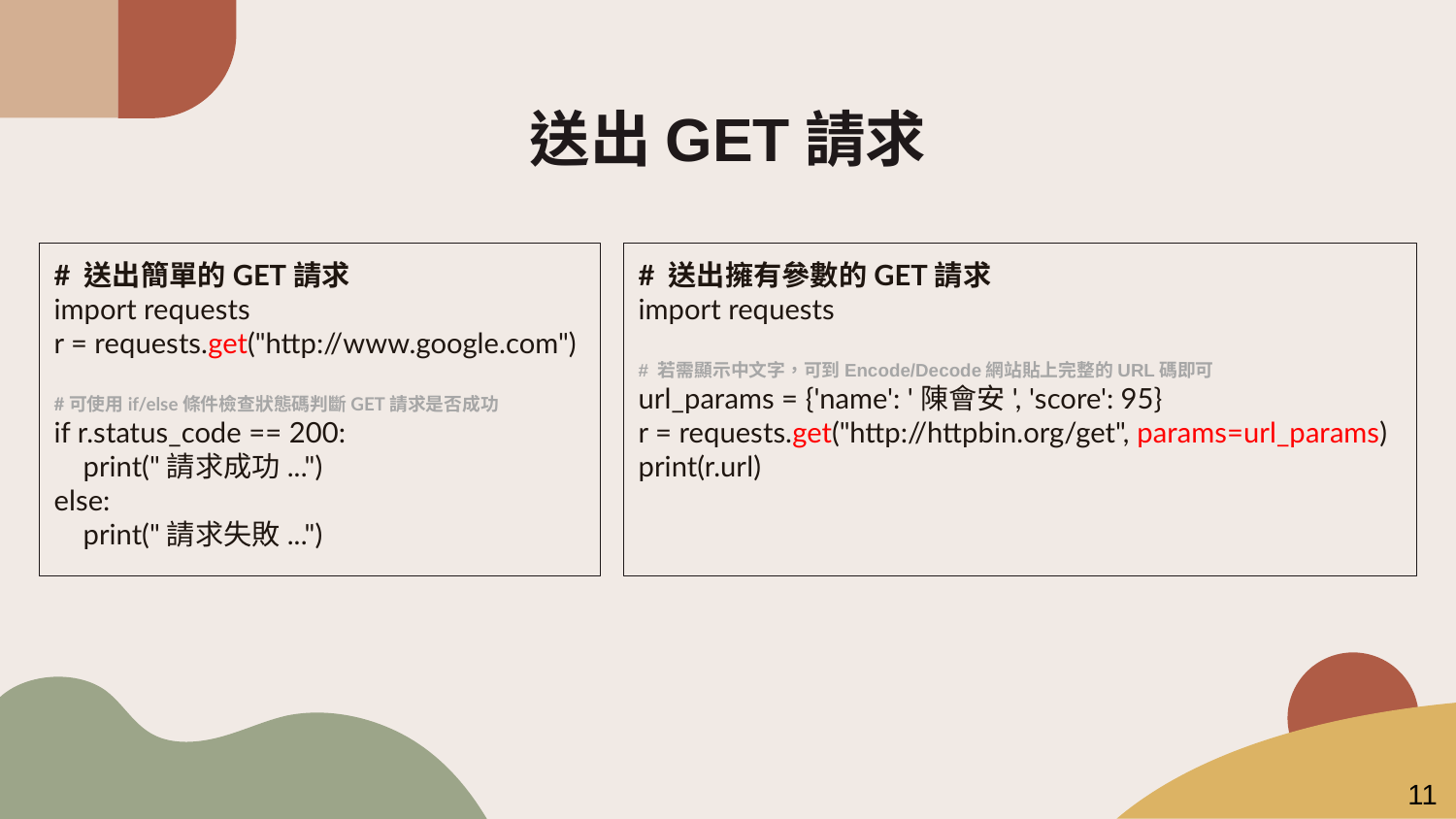

# 送出GET請求
# 送出簡單的GET請求
import requests
r = requests.get("http://www.google.com")

#可使用if/else條件檢查狀態碼判斷GET請求是否成功
if r.status_code == 200:
    print("請求成功...")
else:
    print("請求失敗...")
# 送出擁有參數的GET請求
import requests

# 若需顯示中文字，可到Encode/Decode網站貼上完整的URL碼即可
url_params = {'name': '陳會安', 'score': 95}
r = requests.get("http://httpbin.org/get", params=url_params)
print(r.url)

11